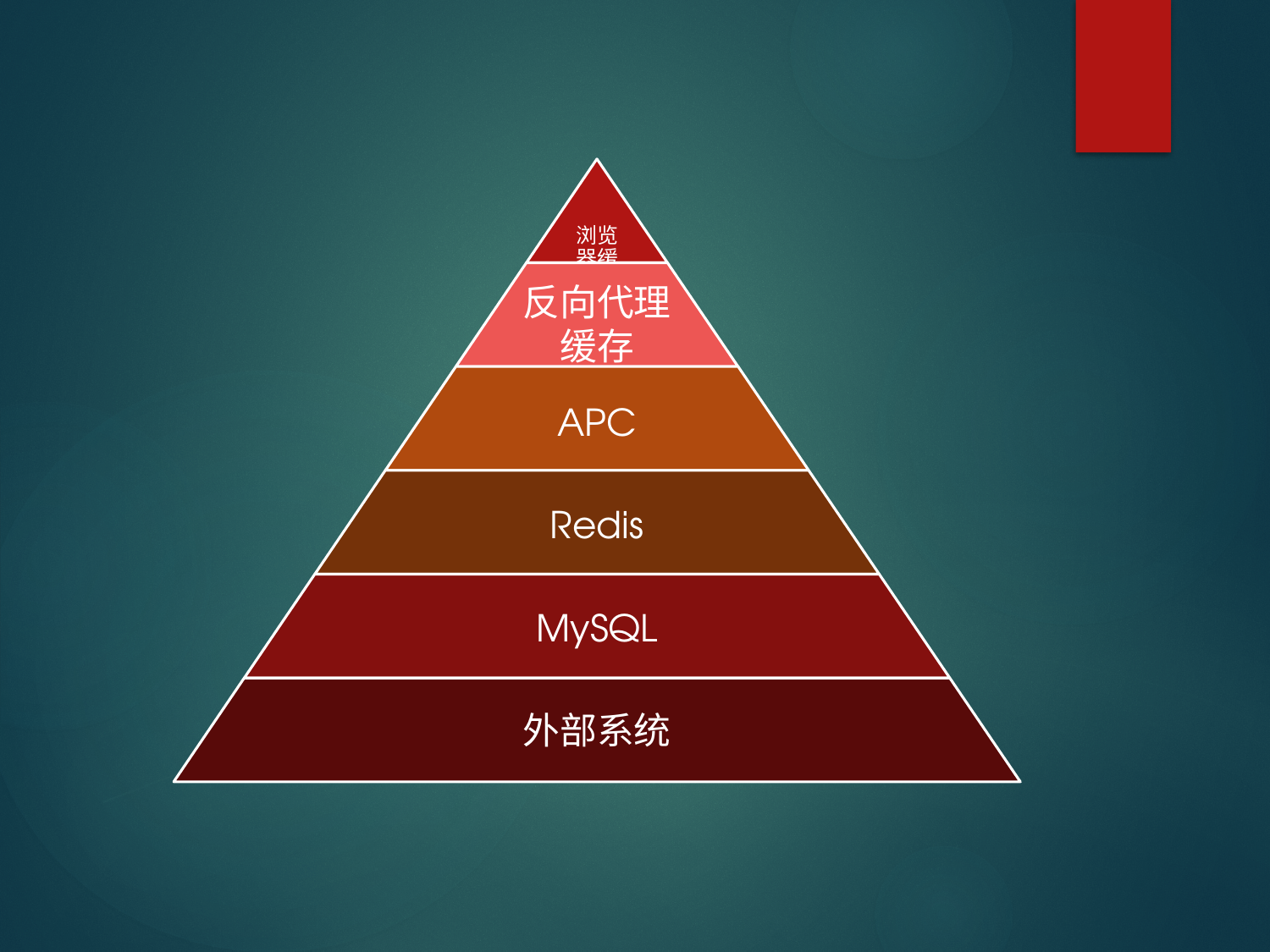

浏览器缓存
反向代理
缓存
APC
Redis
MySQL
外部系统